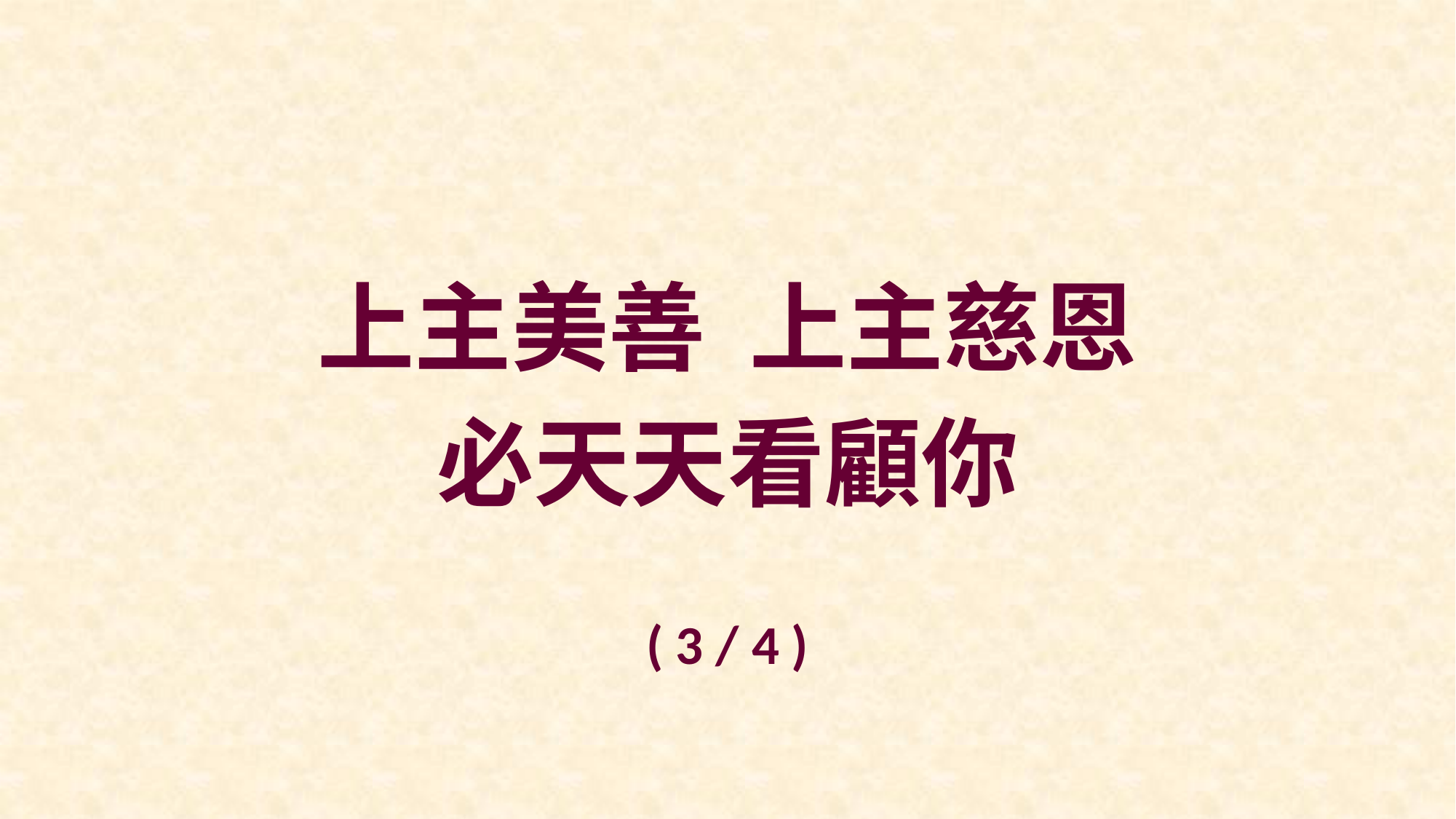

上主美善  上主慈恩
必天天看顧你
( 3 / 4 )